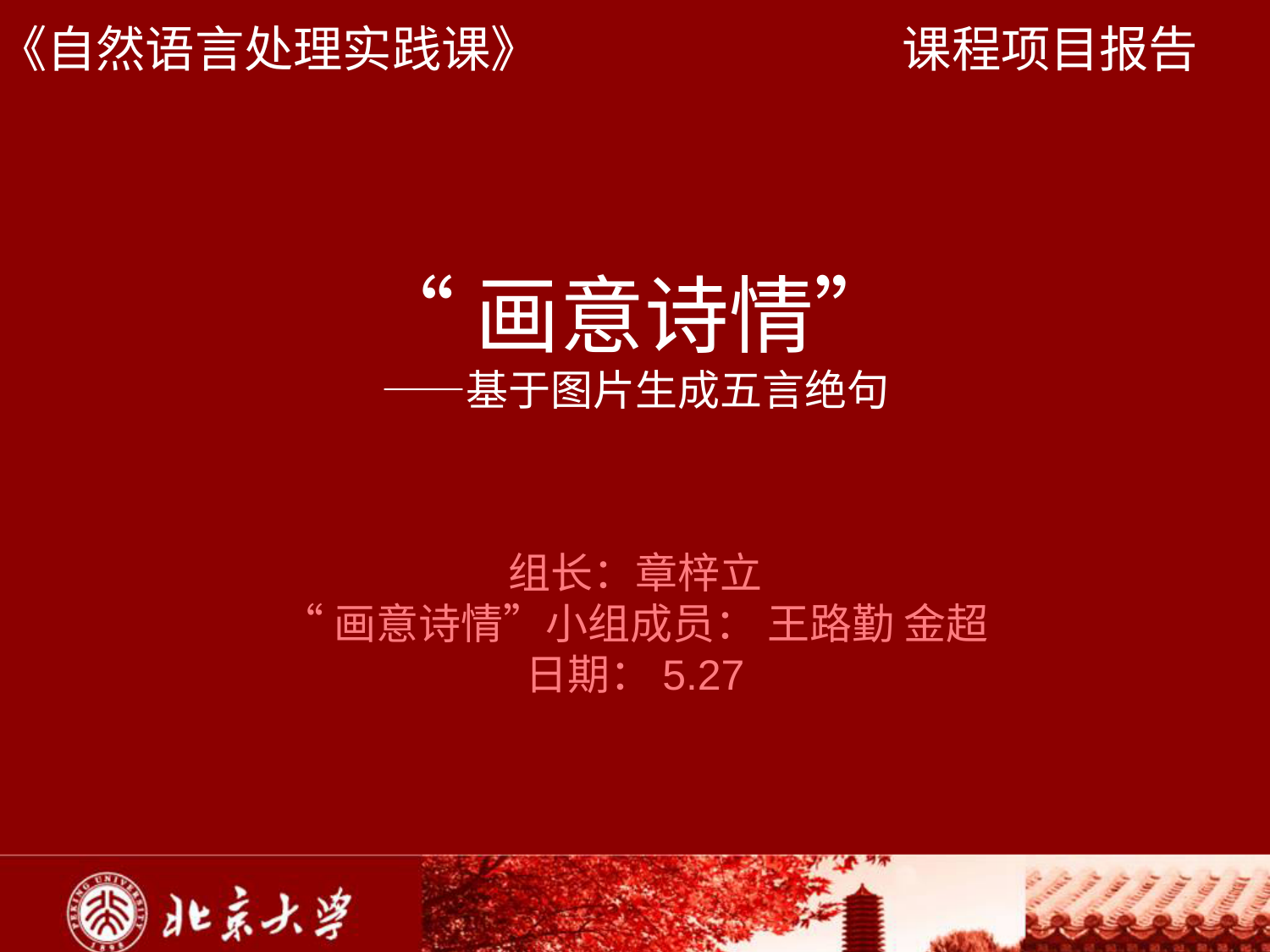

# “画意诗情” ——基于图片生成五言绝句
组长：章梓立
“画意诗情”小组成员： 王路勤 金超
日期：5.27